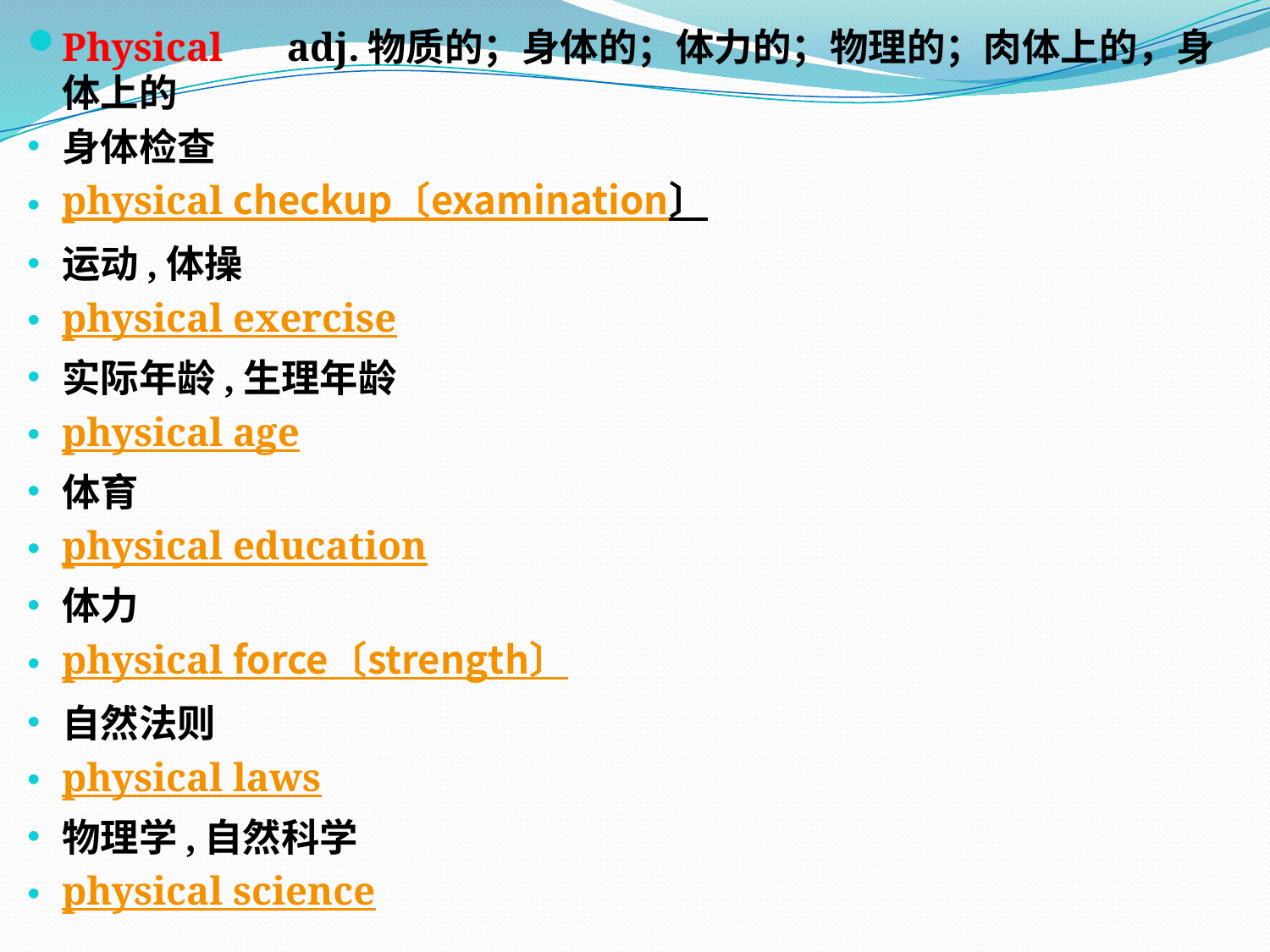

Physical 　adj.物质的；身体的；体力的；物理的；肉体上的，身体上的
身体检查
physical checkup〔examination〕
运动,体操
physical exercise
实际年龄,生理年龄
physical age
体育
physical education
体力
physical force〔strength〕
自然法则
physical laws
物理学,自然科学
physical science